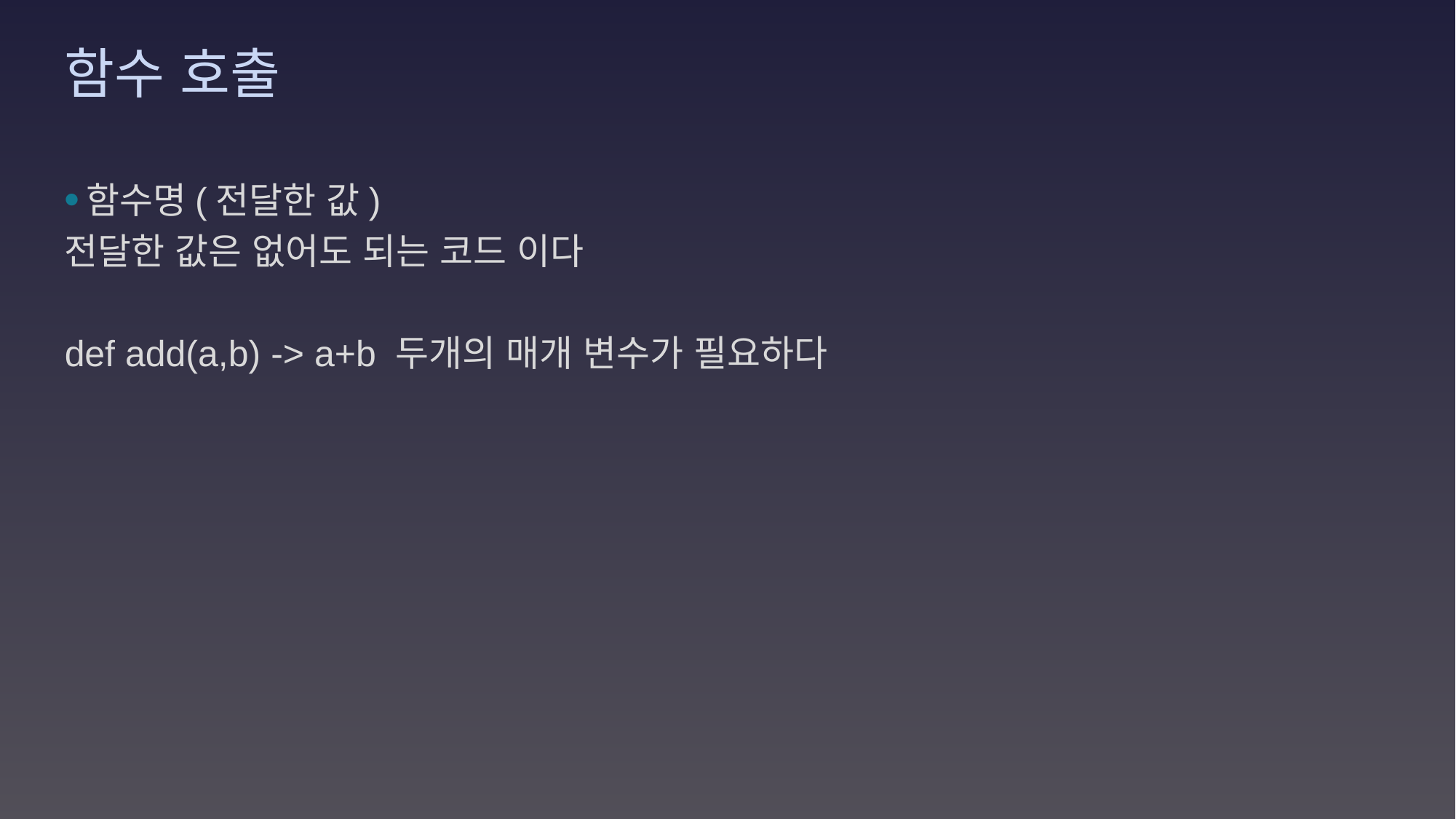

# 함수 호출
함수명(전달한 값)
전달한 값은 없어도 되는 코드 이다

def add(a,b) -> a+b 두개의 매개 변수가 필요하다